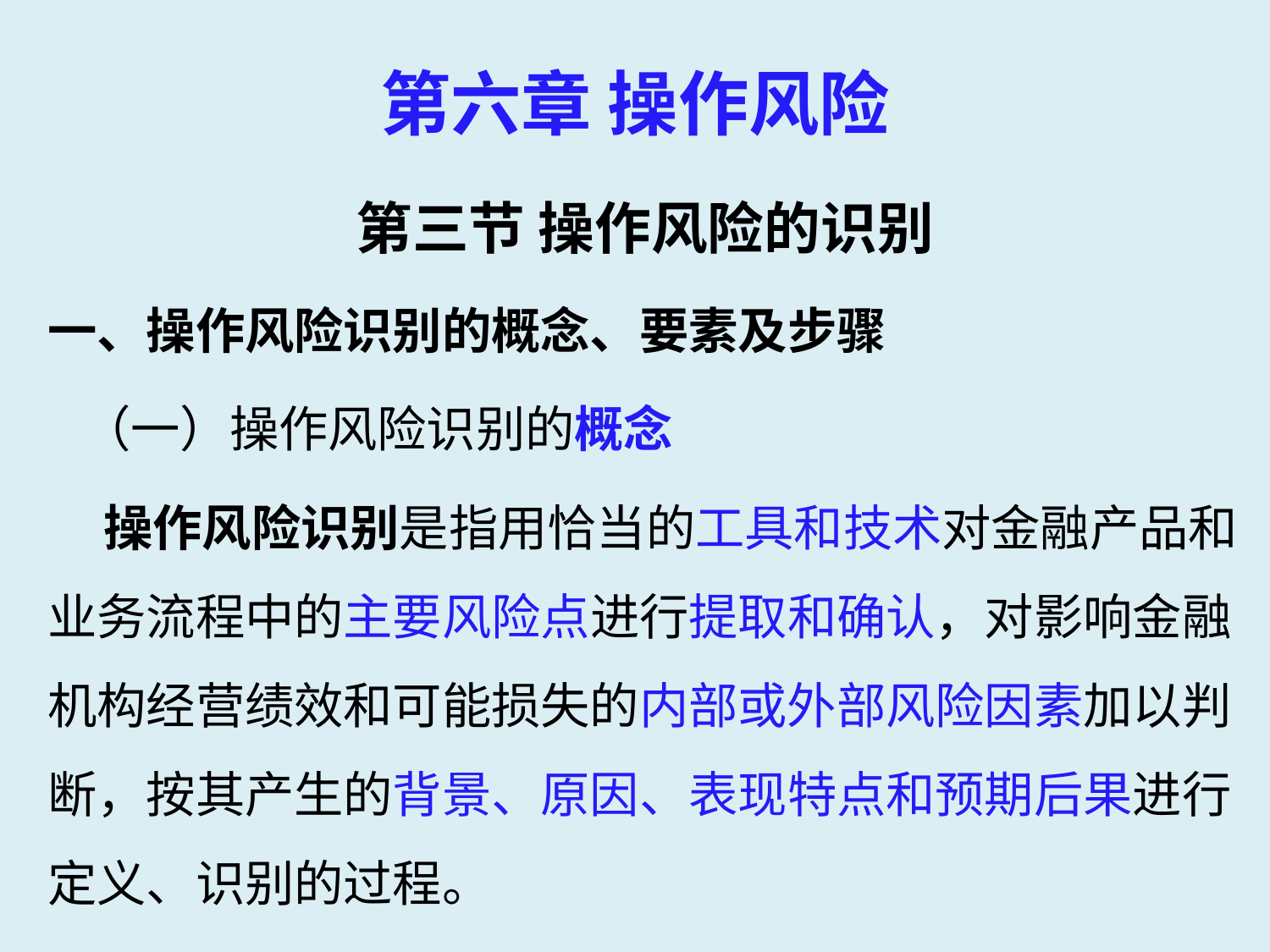

# 第六章 操作风险
第三节 操作风险的识别
一、操作风险识别的概念、要素及步骤
  （一）操作风险识别的概念
    操作风险识别是指用恰当的工具和技术对金融产品和业务流程中的主要风险点进行提取和确认，对影响金融机构经营绩效和可能损失的内部或外部风险因素加以判断，按其产生的背景、原因、表现特点和预期后果进行定义、识别的过程。

12